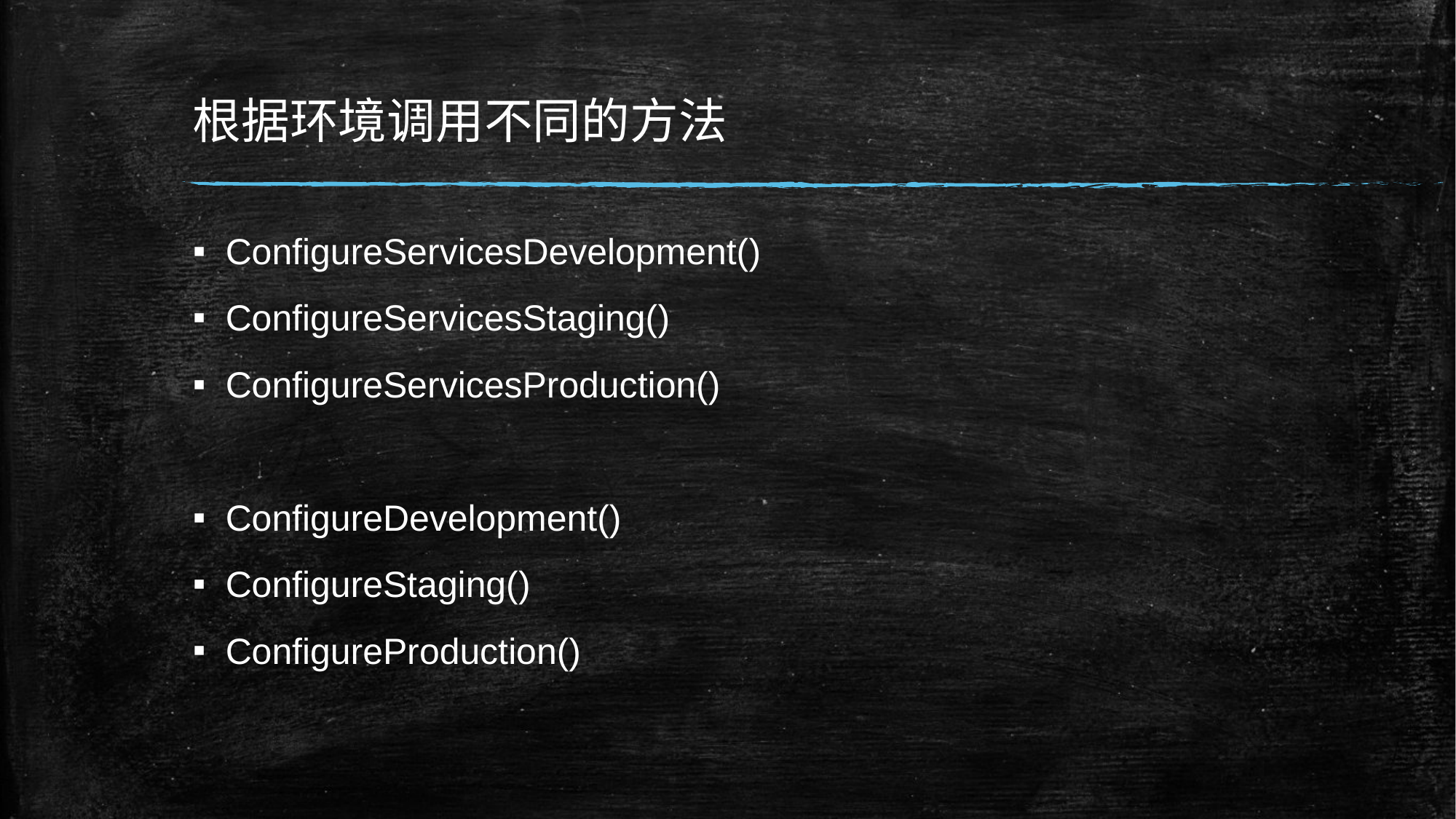

# 根据环境调用不同的方法
ConfigureServicesDevelopment()
ConfigureServicesStaging()
ConfigureServicesProduction()

ConfigureDevelopment()
ConfigureStaging()
ConfigureProduction()